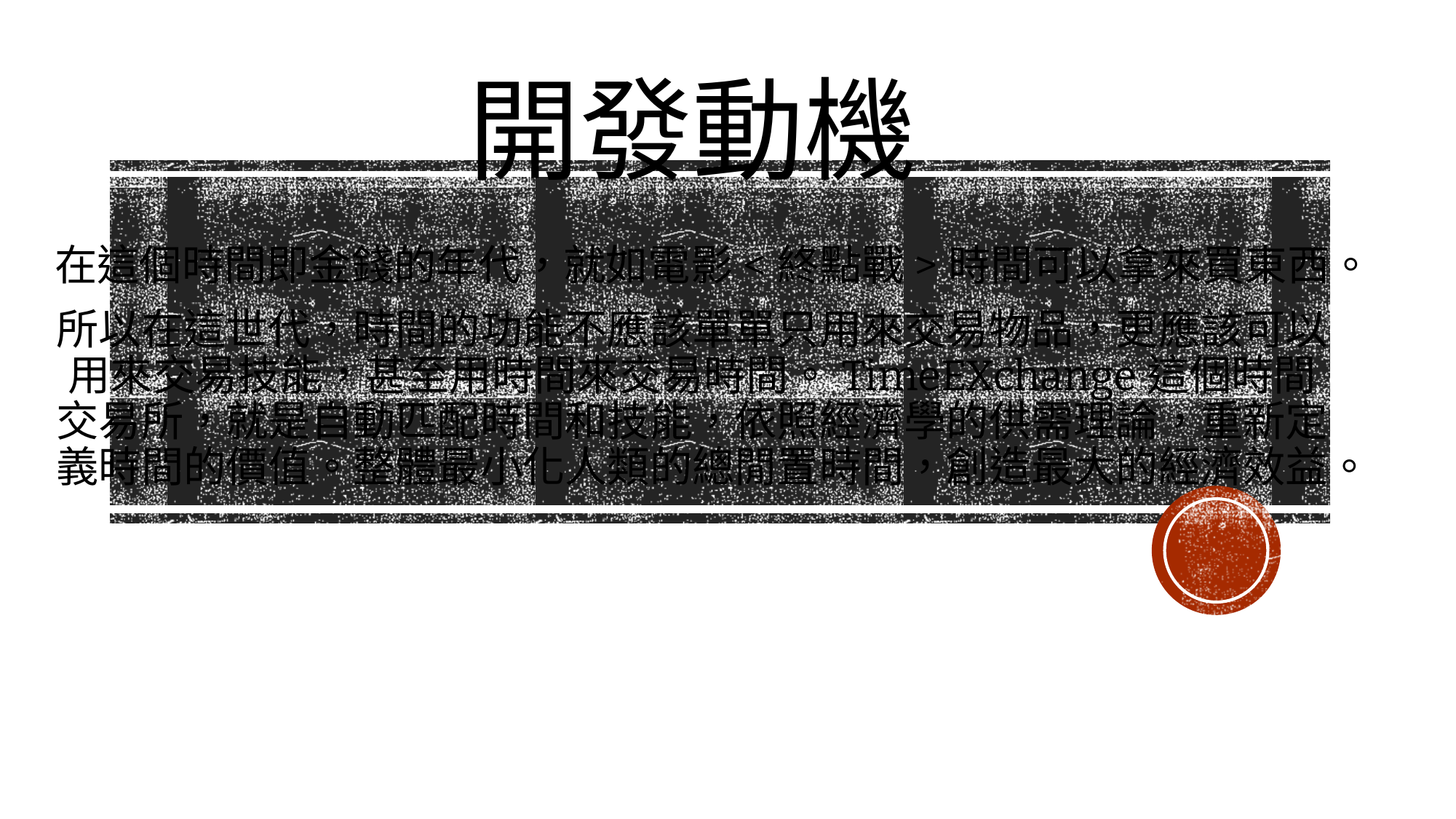

# 開發動機
在這個時間即金錢的年代，就如電影<終點戰>時間可以拿來買東西。
所以在這世代，時間的功能不應該單單只用來交易物品，更應該可以用來交易技能，甚至用時間來交易時間。TimeEXchange這個時間交易所，就是自動匹配時間和技能，依照經濟學的供需理論，重新定義時間的價值。整體最小化人類的總閒置時間，創造最大的經濟效益。